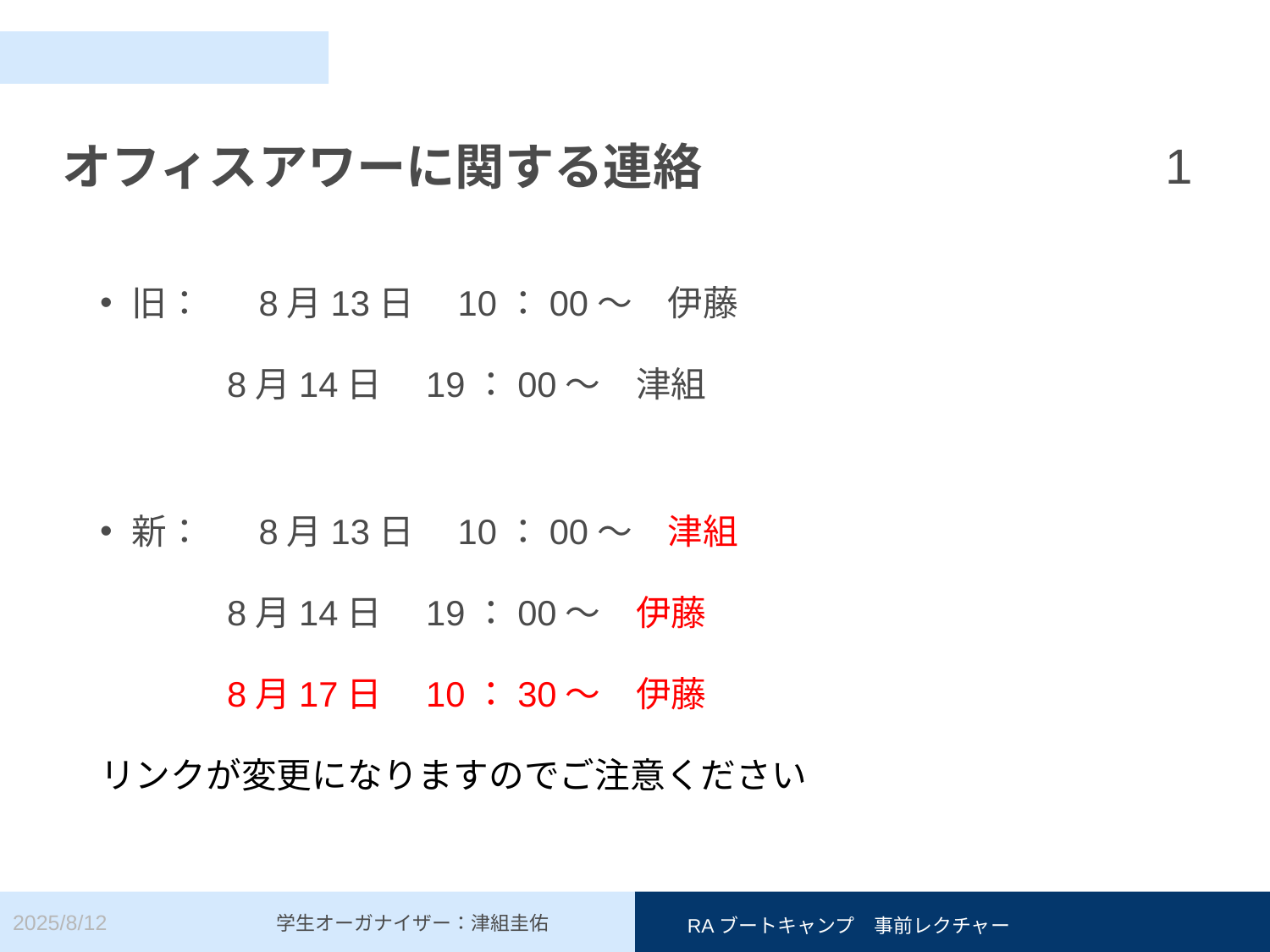

1
# オフィスアワーに関する連絡
旧：	8月13日　10：00～　伊藤
	8月14日　19：00～　津組

新：	8月13日　10：00～　津組
	8月14日　19：00～　伊藤
	8月17日　10：30～　伊藤
リンクが変更になりますのでご注意ください
2025/8/12
　RAブートキャンプ　事前レクチャー